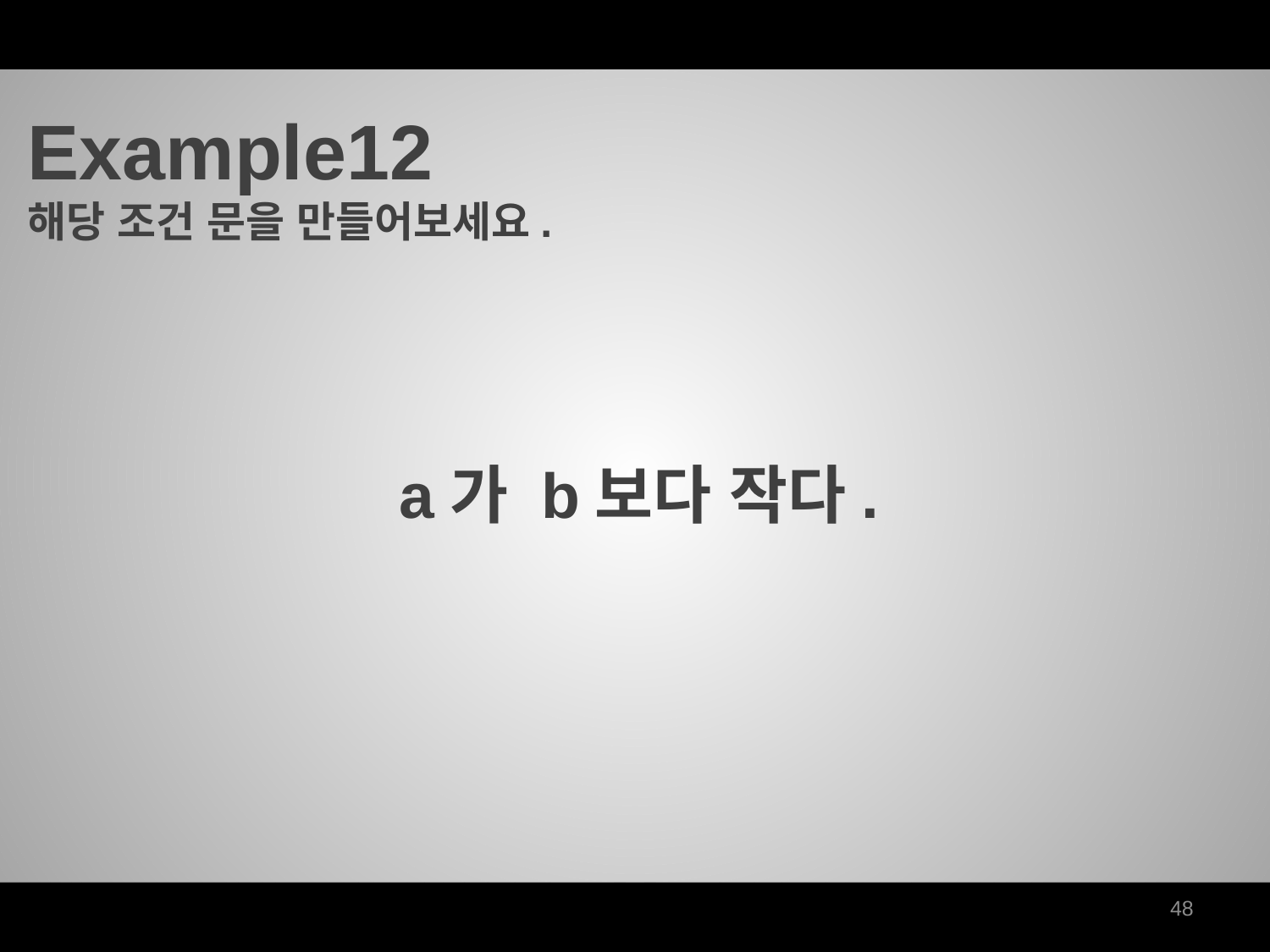

Example12
해당 조건 문을 만들어보세요.
a가 b보다 작다.
48